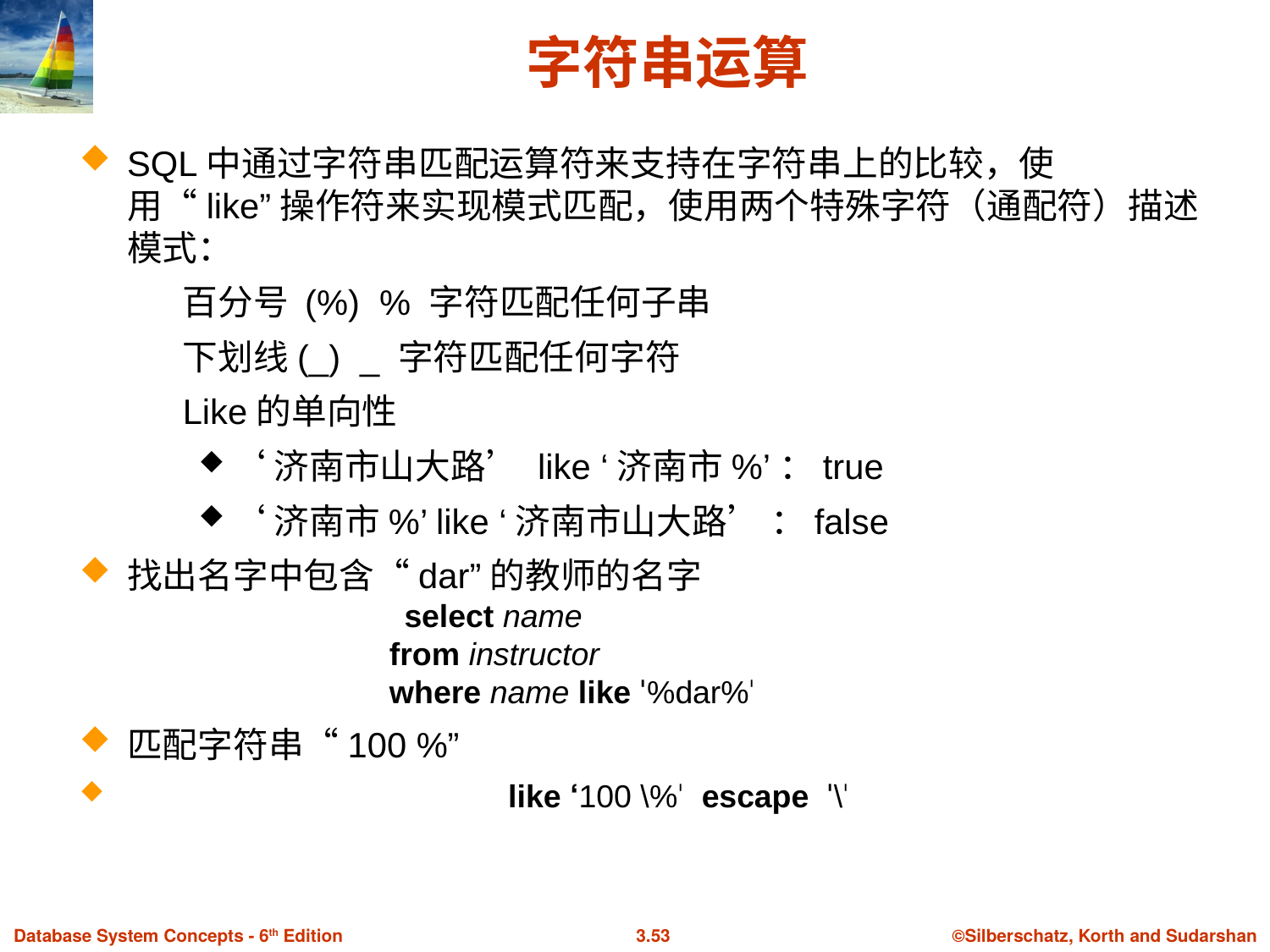

# 字符串运算
SQL中通过字符串匹配运算符来支持在字符串上的比较，使用“like”操作符来实现模式匹配，使用两个特殊字符（通配符）描述模式：
百分号 (%)  % 字符匹配任何子串
下划线(_)  _ 字符匹配任何字符
Like的单向性
‘济南市山大路’ like ‘济南市%’：true
‘济南市%’ like ‘济南市山大路’ ：false
找出名字中包含“dar”的教师的名字
	 select name
	from instructor
	where name like '%dar%'
匹配字符串“100 %”
			like ‘100 \%'  escape  '\'